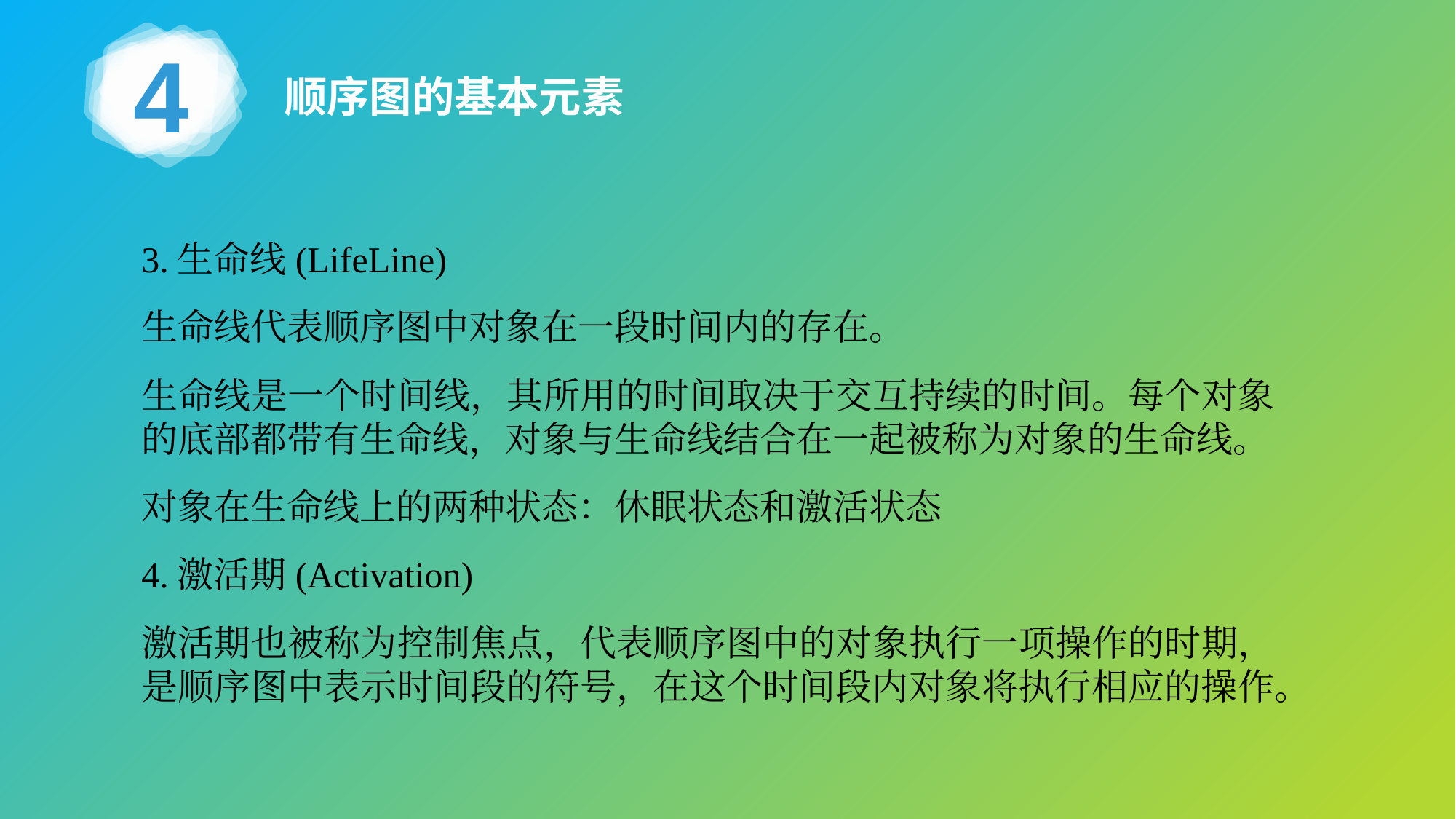

4

顺序图的基本元素
3.生命线(LifeLine)
生命线代表顺序图中对象在一段时间内的存在。
生命线是一个时间线，其所用的时间取决于交互持续的时间。每个对象的底部都带有生命线，对象与生命线结合在一起被称为对象的生命线。
对象在生命线上的两种状态：休眠状态和激活状态
4.激活期(Activation)
激活期也被称为控制焦点，代表顺序图中的对象执行一项操作的时期，是顺序图中表示时间段的符号，在这个时间段内对象将执行相应的操作。